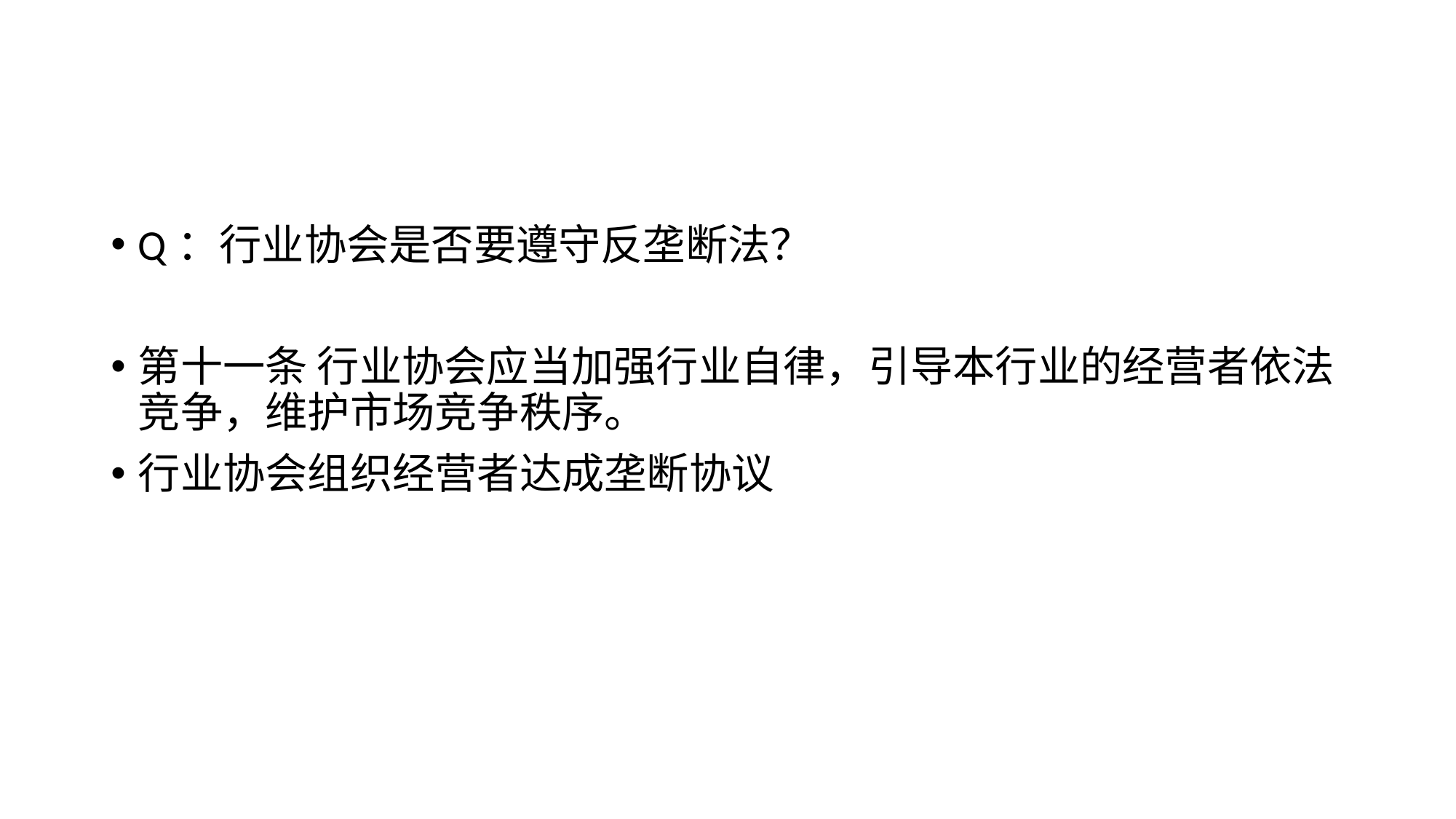

#
Q：行业协会是否要遵守反垄断法？

第十一条 行业协会应当加强行业自律，引导本行业的经营者依法竞争，维护市场竞争秩序。
行业协会组织经营者达成垄断协议